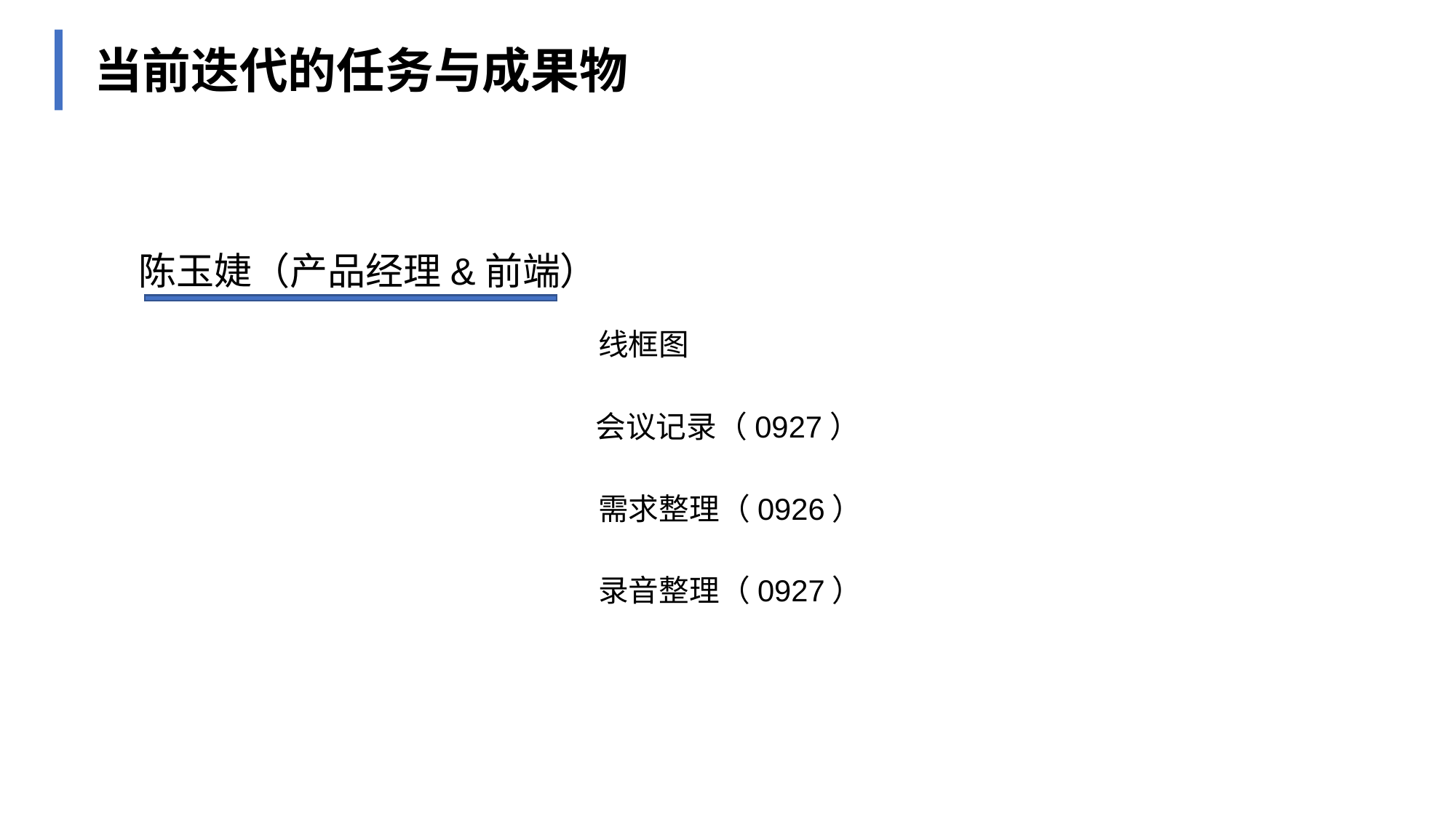

当前迭代的任务与成果物
陈玉婕（产品经理&前端）

线框图
会议记录（0927）
需求整理（0926）
录音整理（0927）